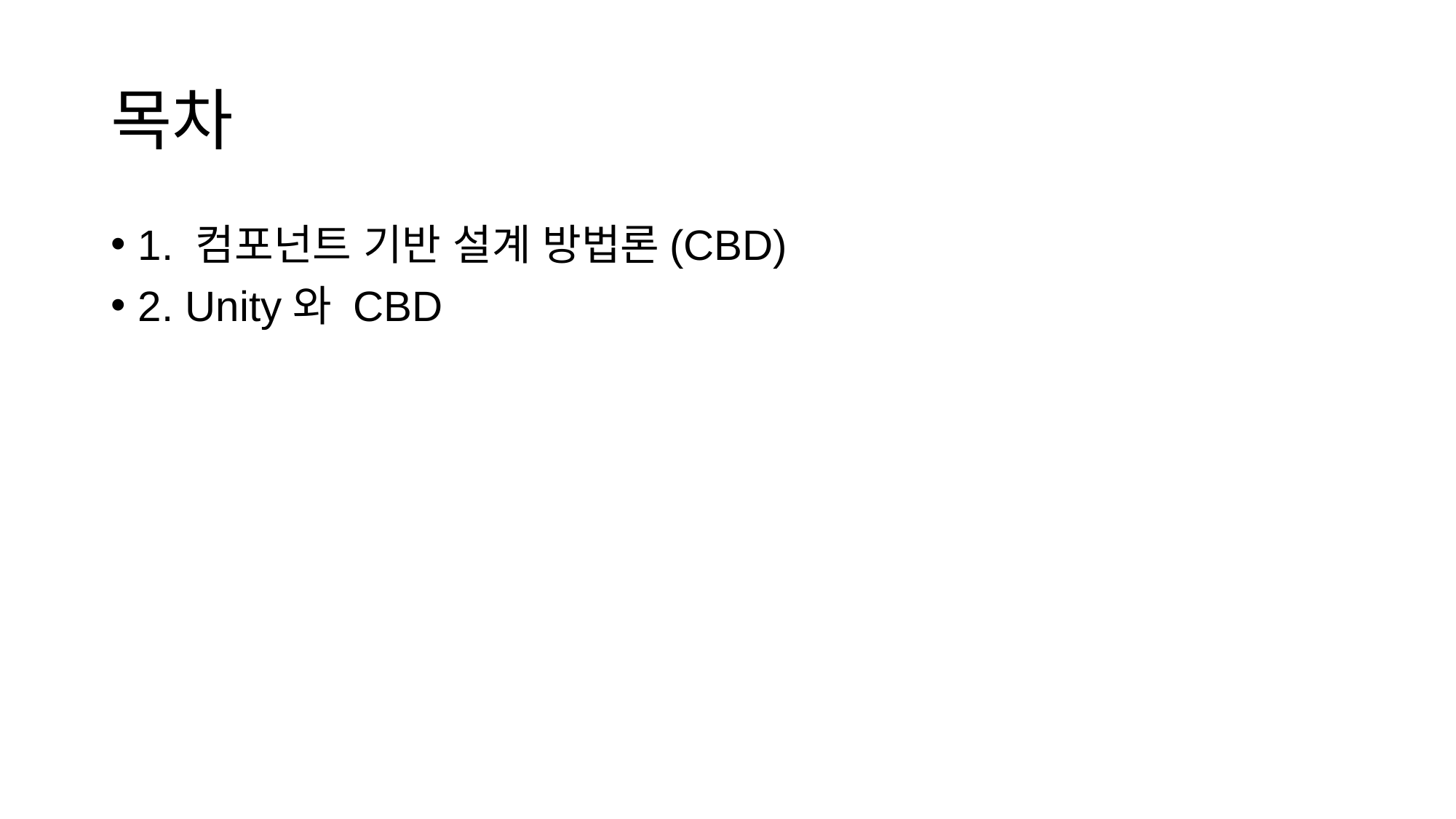

# 목차
1. 컴포넌트 기반 설계 방법론(CBD)
2. Unity와 CBD